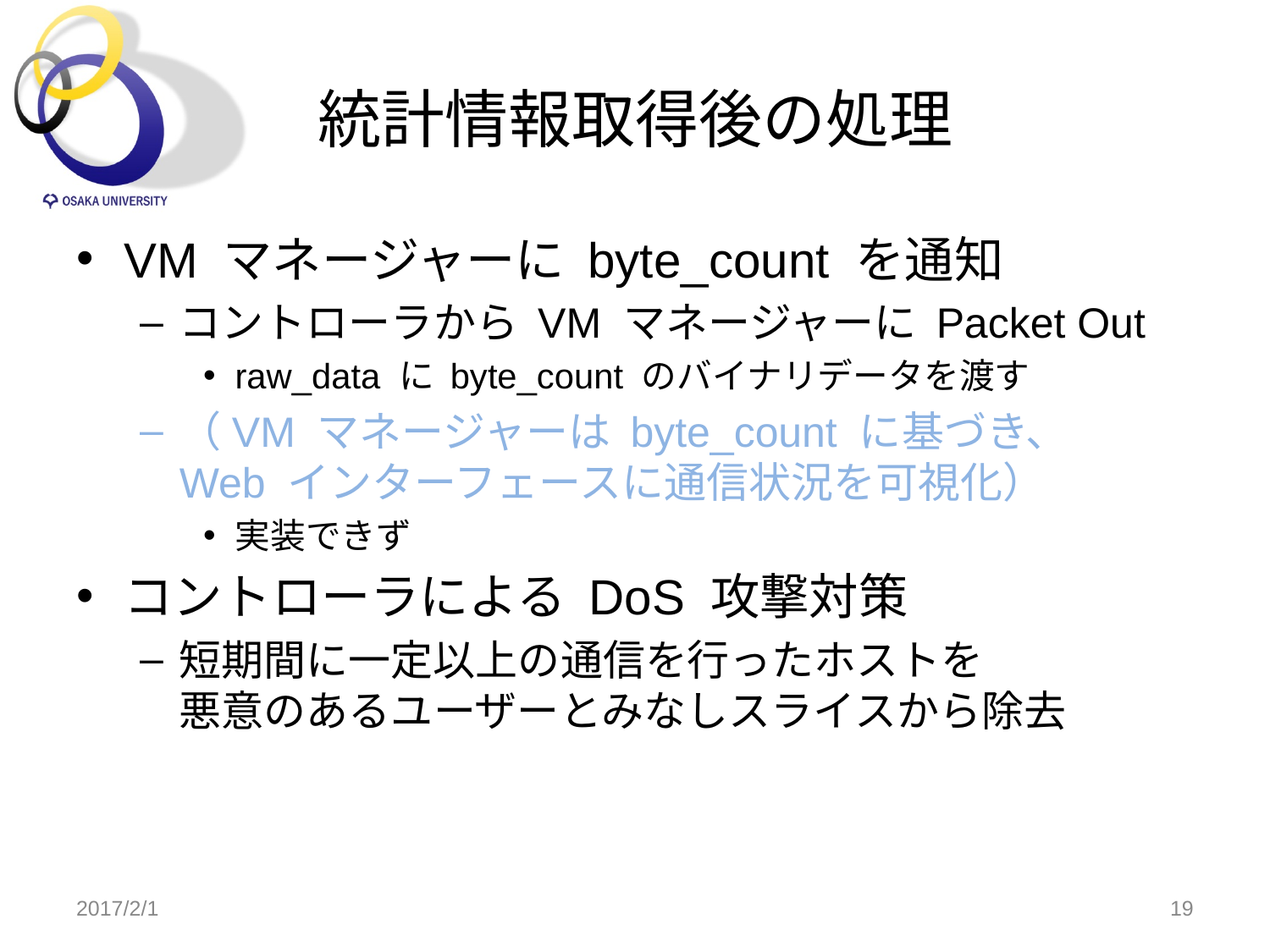

# 統計情報取得後の処理
VM マネージャーに byte_count を通知
コントローラから VM マネージャーに Packet Out
raw_data に byte_count のバイナリデータを渡す
（VM マネージャーは byte_count に基づき、
Web インターフェースに通信状況を可視化）
実装できず
コントローラによる DoS 攻撃対策
短期間に一定以上の通信を行ったホストを
悪意のあるユーザーとみなしスライスから除去
2017/2/1
19